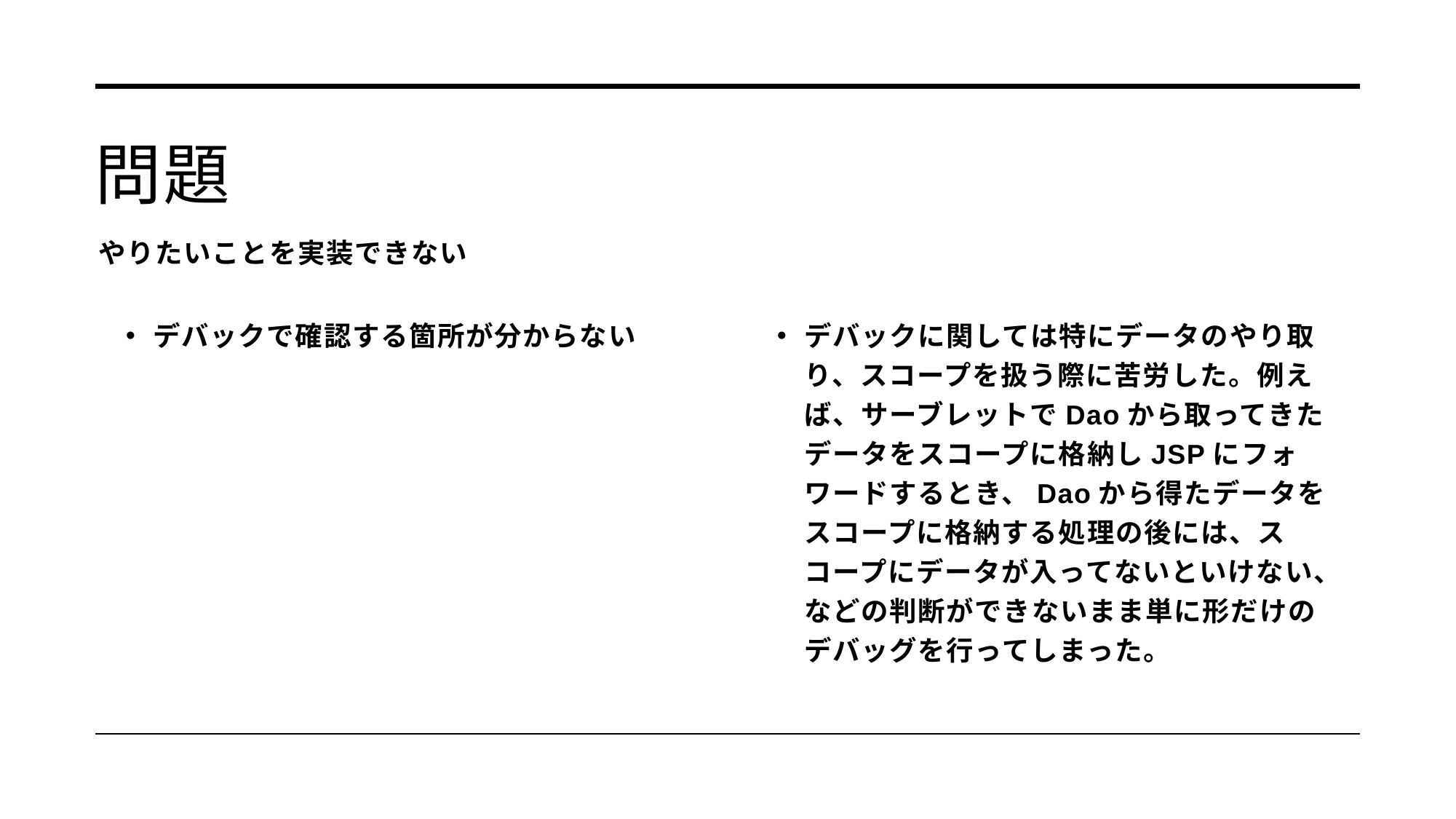

# 問題
やりたいことを実装できない

デバックで確認する箇所が分からない

デバックに関しては特にデータのやり取り、スコープを扱う際に苦労した。例えば、サーブレットでDaoから取ってきたデータをスコープに格納しJSPにフォワードするとき、Daoから得たデータをスコープに格納する処理の後には、スコープにデータが入ってないといけない、などの判断ができないまま単に形だけのデバッグを行ってしまった。